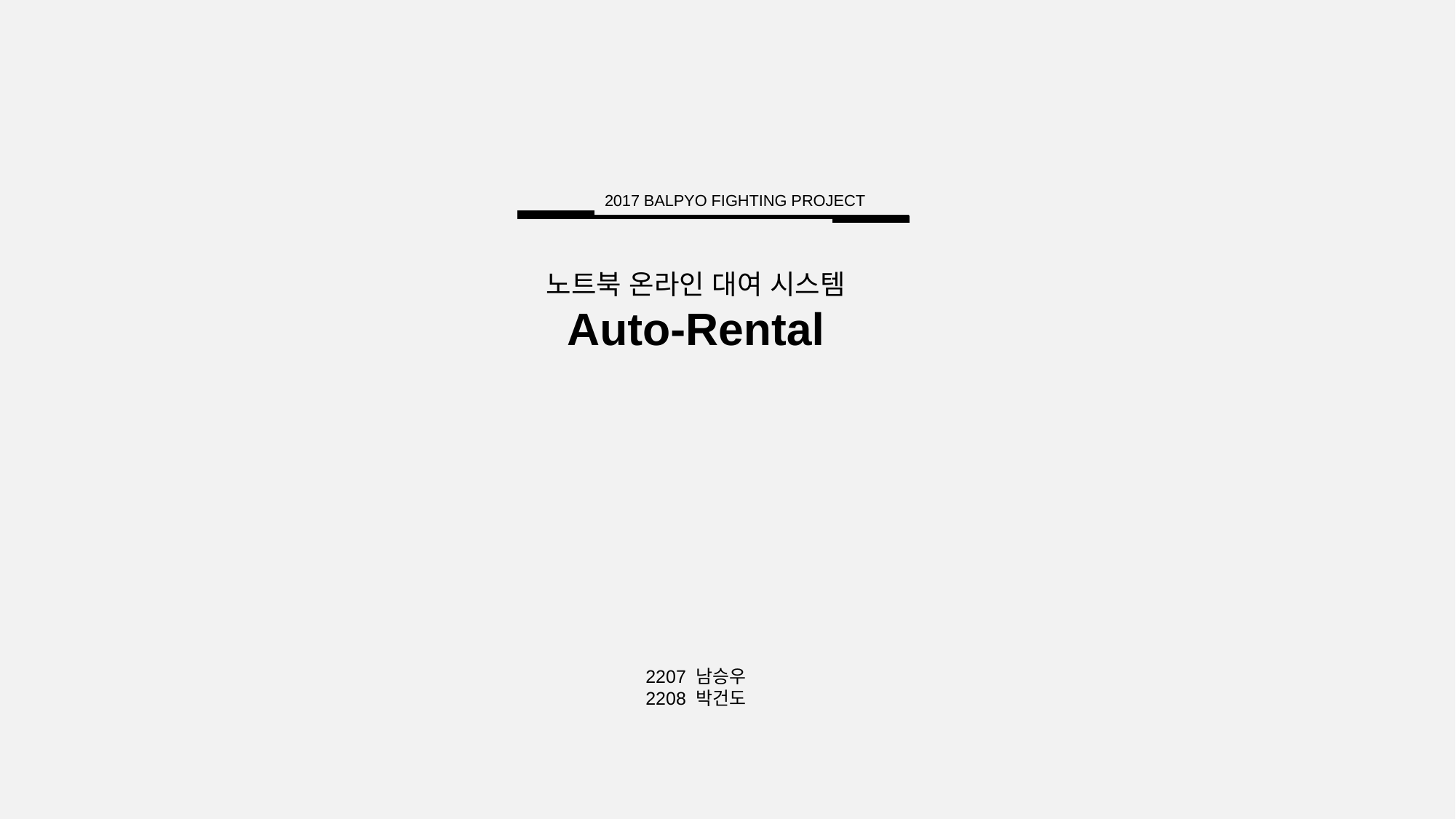

2017 BALPYO FIGHTING PROJECT

노트북 온라인 대여 시스템
Auto-Rental
2207 남승우
2208 박건도